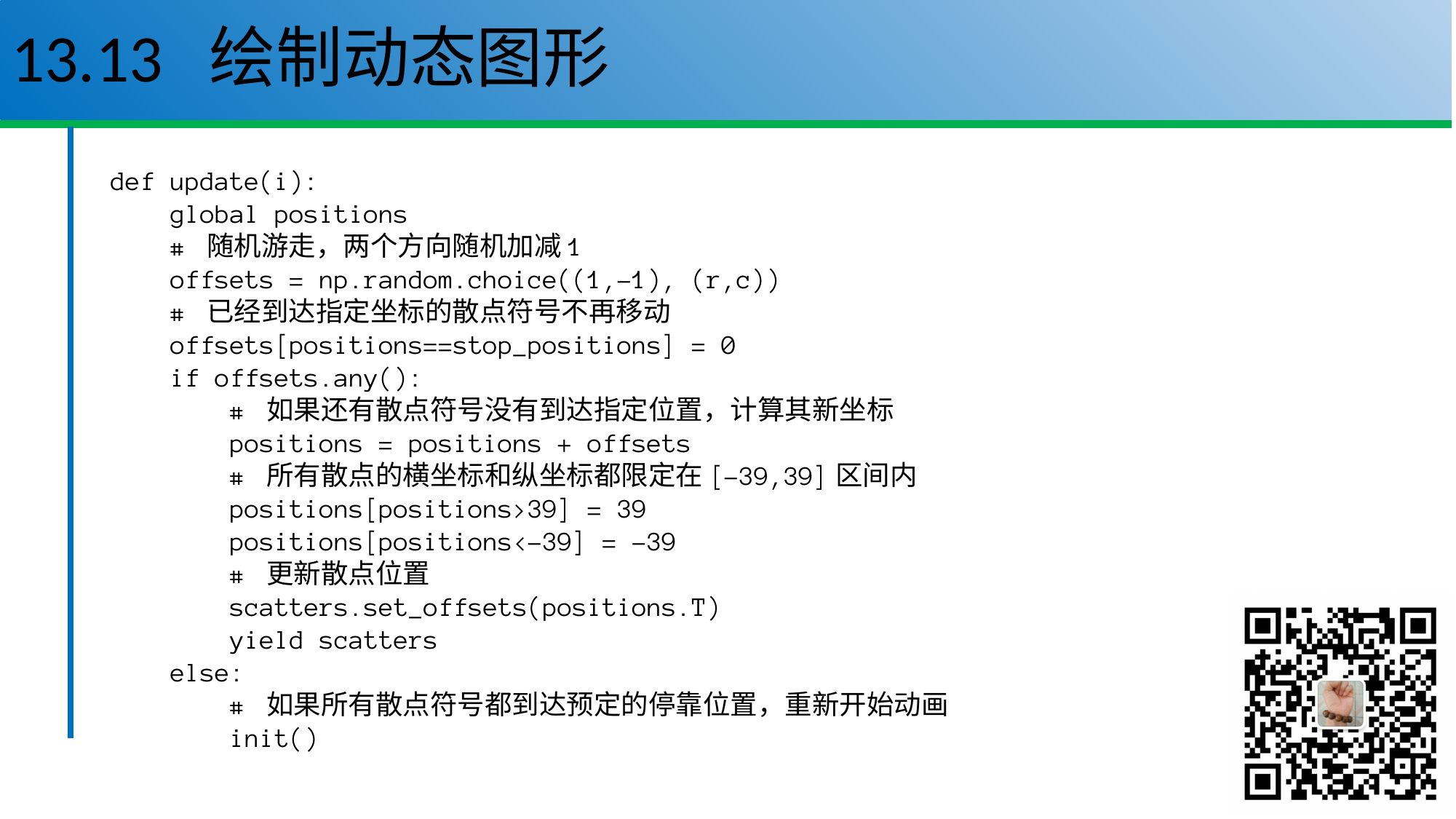

# 13.13  绘制动态图形
def update(i):
    global positions
    # 随机游走，两个方向随机加减1
    offsets = np.random.choice((1,-1), (r,c))
    # 已经到达指定坐标的散点符号不再移动
    offsets[positions==stop_positions] = 0
    if offsets.any():
        # 如果还有散点符号没有到达指定位置，计算其新坐标
        positions = positions + offsets
        # 所有散点的横坐标和纵坐标都限定在[-39,39]区间内
        positions[positions>39] = 39
        positions[positions<-39] = -39
        # 更新散点位置
        scatters.set_offsets(positions.T)
        yield scatters
    else:
        # 如果所有散点符号都到达预定的停靠位置，重新开始动画
        init()
59